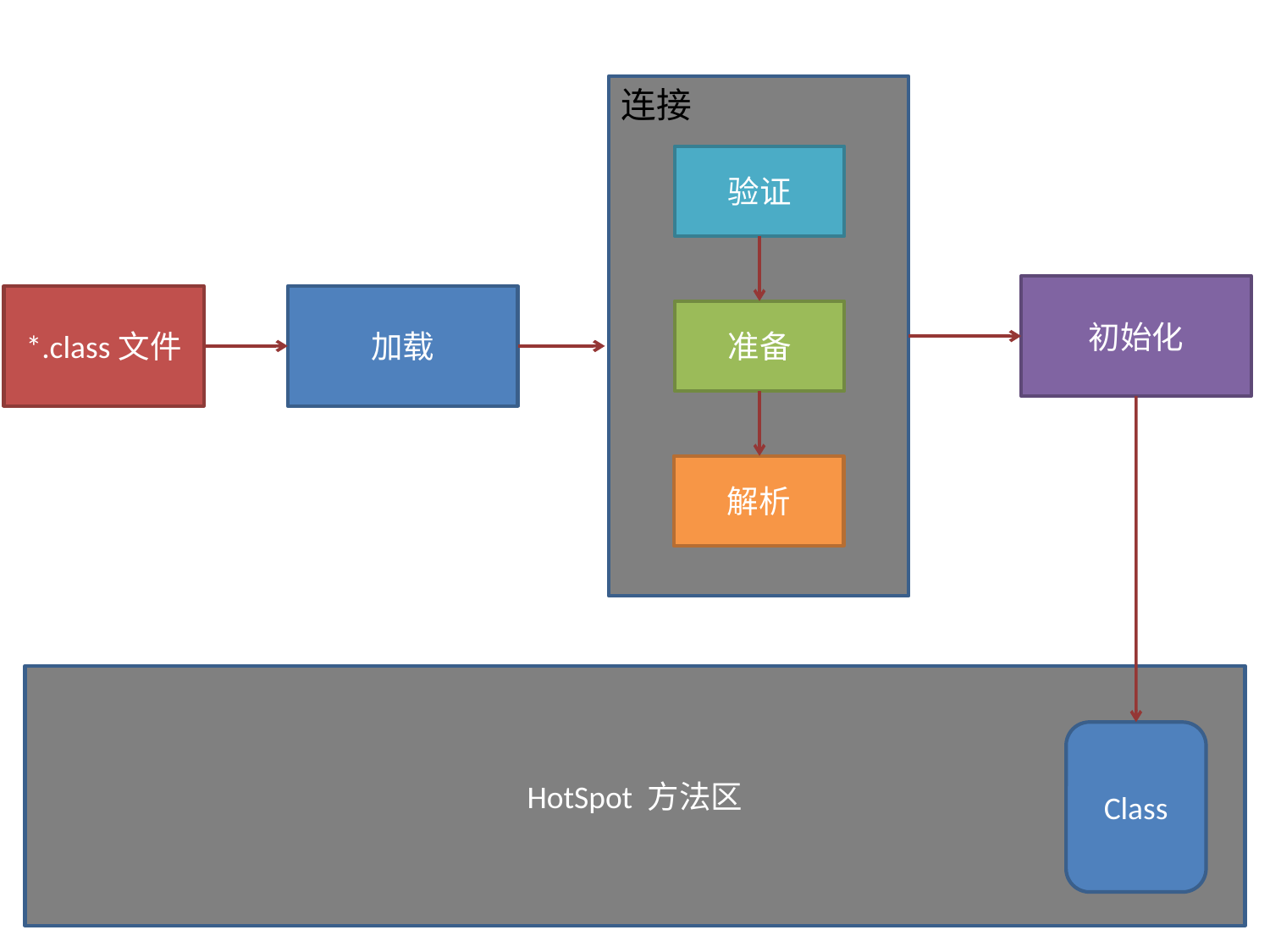

连接
验证
初始化
*.class文件
加载
准备
解析
HotSpot 方法区
Class